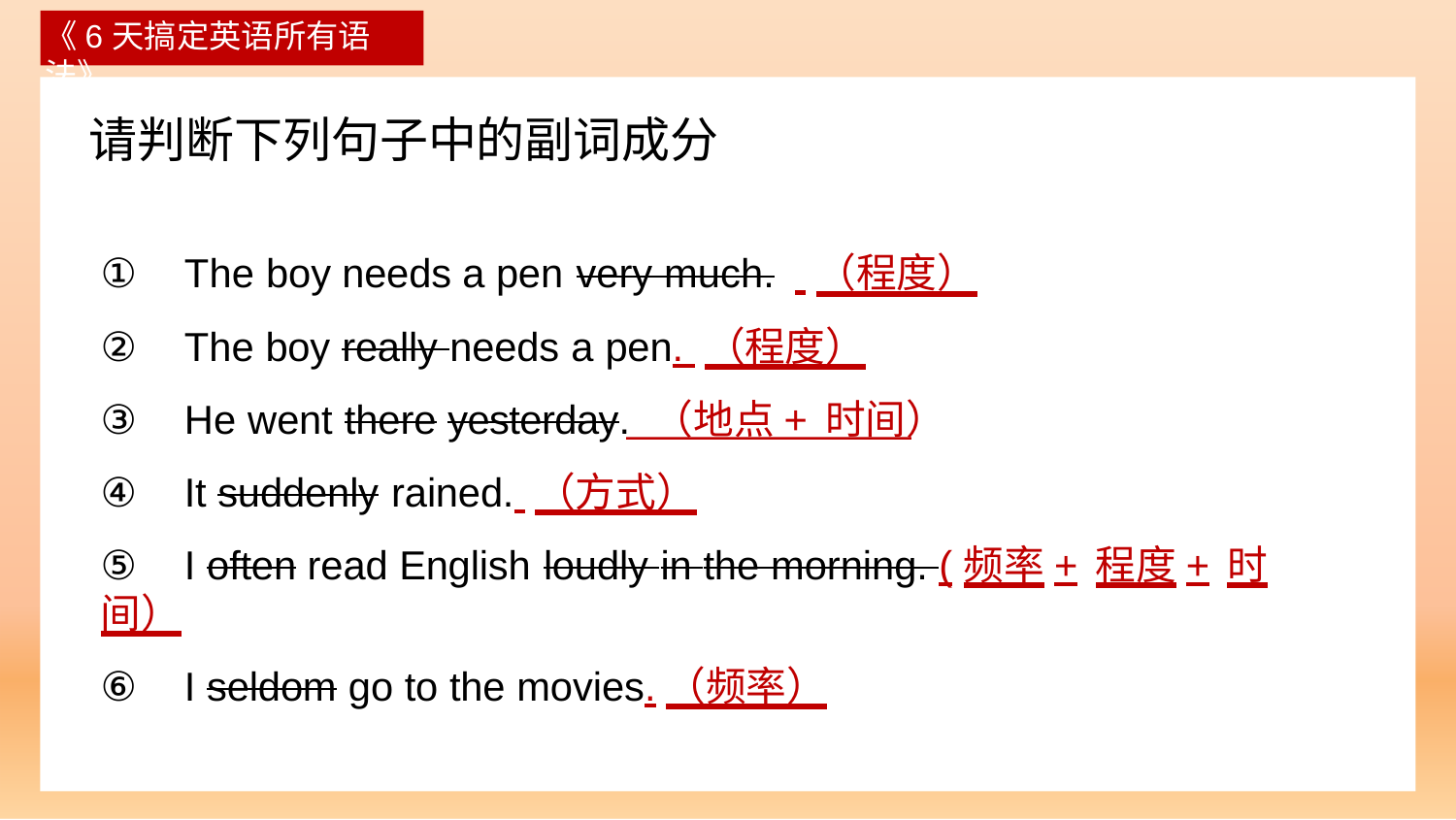

《6天搞定英语所有语法》
# 请判断下列句子中的副词成分
①	The boy needs a pen very much.	 （程度）
②	The boy really needs a pen. （程度）
③	He went there yesterday. （地点+时间）
④	It suddenly rained. （方式）
⑤	I often read English loudly in the morning. (频率+程度+时间）
⑥	I seldom go to the movies.（频率）